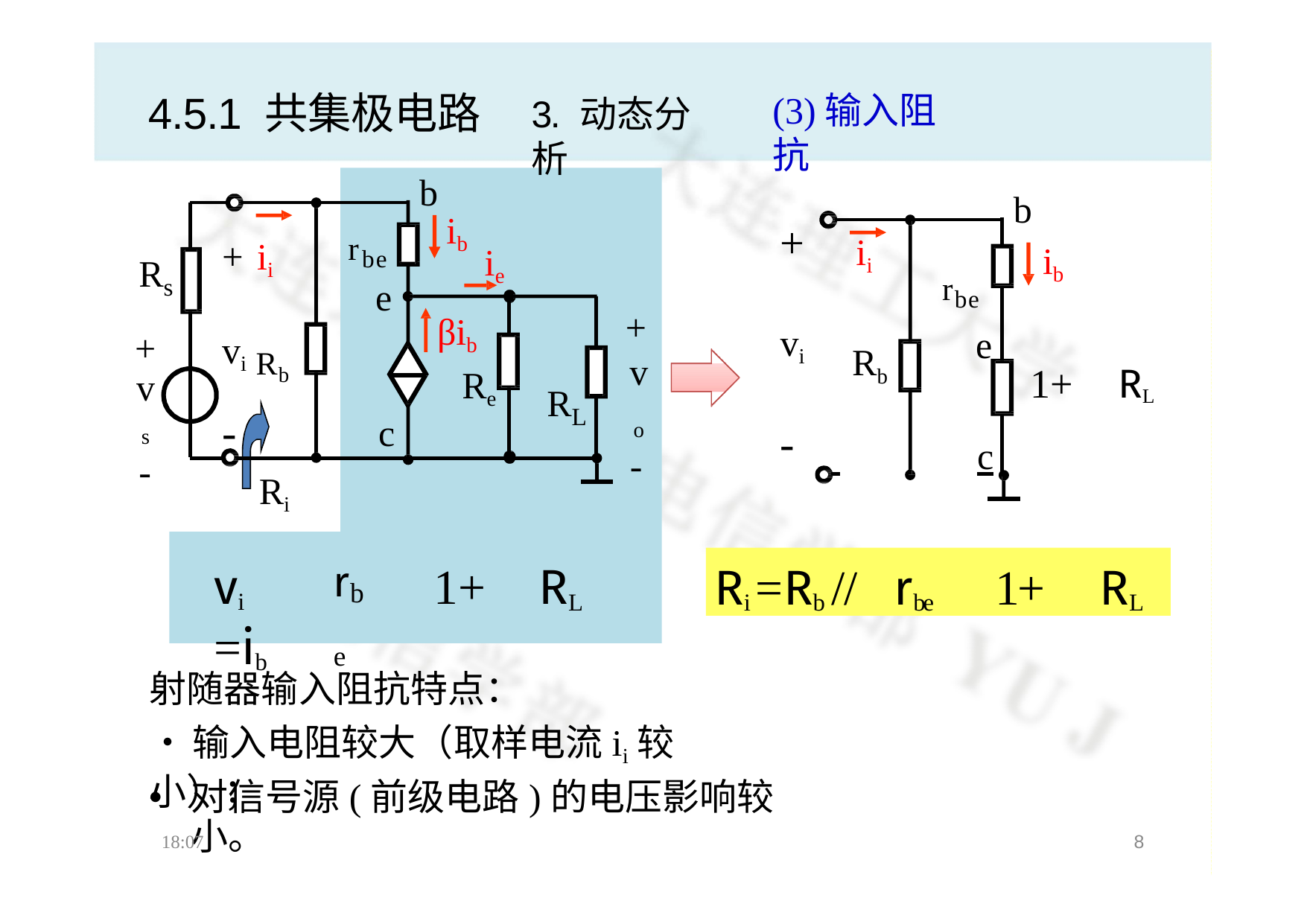

# 4.5.1 共集极电路
(3)输入阻抗
3. 动态分析

b
b

+ ii
ib

+

ii
rbe
ib
ie

R
rbe
e
s
e

+
vo
-
βib
vi  Rb

vi

+
vs
-

Rb

1+	RL

Re

R

L

-
c

-
 	c

Ri

Ri =Rb //	rbe	1+	RL
vi =ib
1+	RL
rbe
射随器输入阻抗特点：
•	输入电阻较大（取样电流ii较小）；
8
•
对信号源(前级电路)的电压影响较小。
18:07